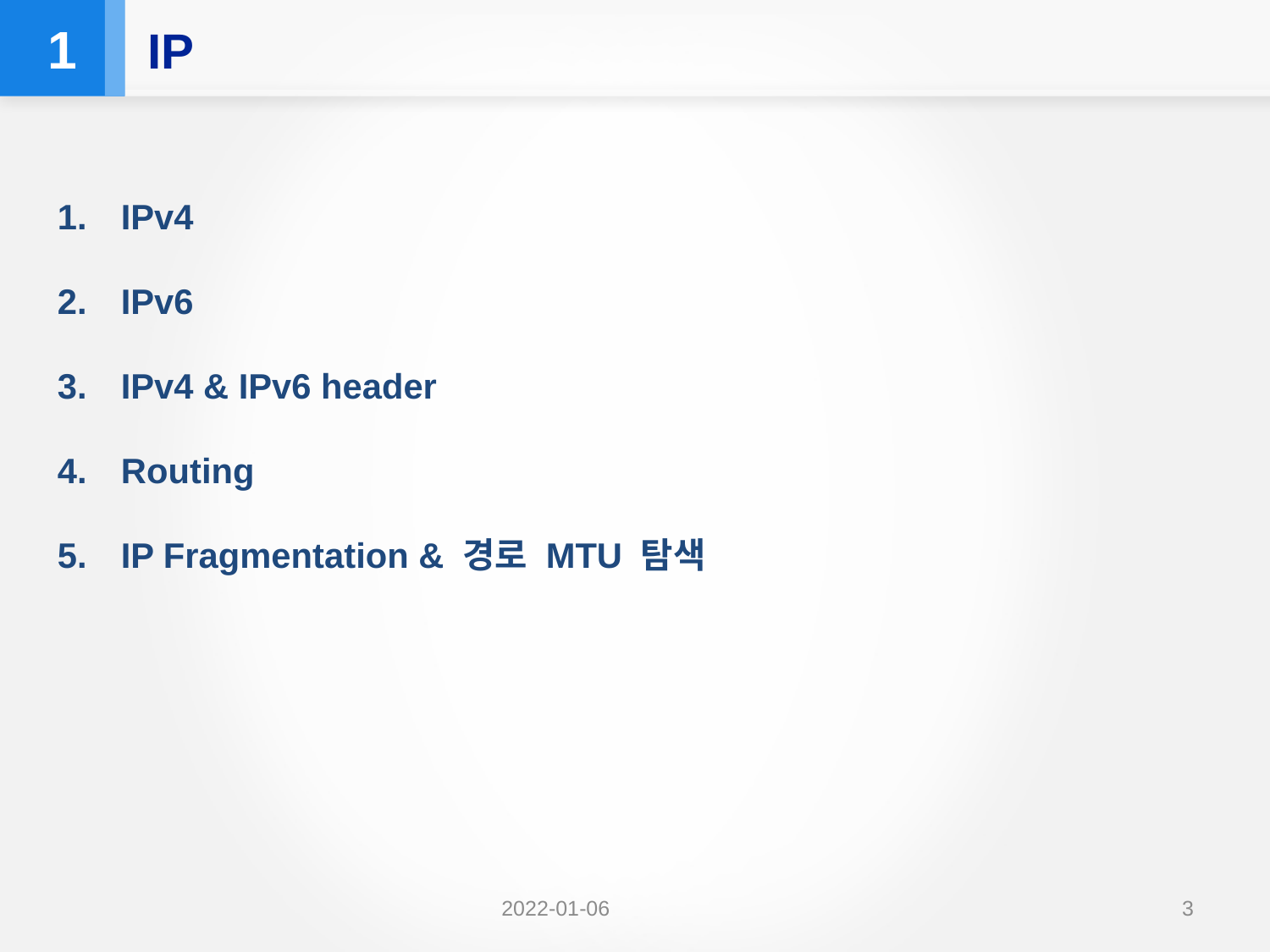

1

IP
IPv4
IPv6
IPv4 & IPv6 header
Routing
IP Fragmentation & 경로 MTU 탐색

2022-01-06
3